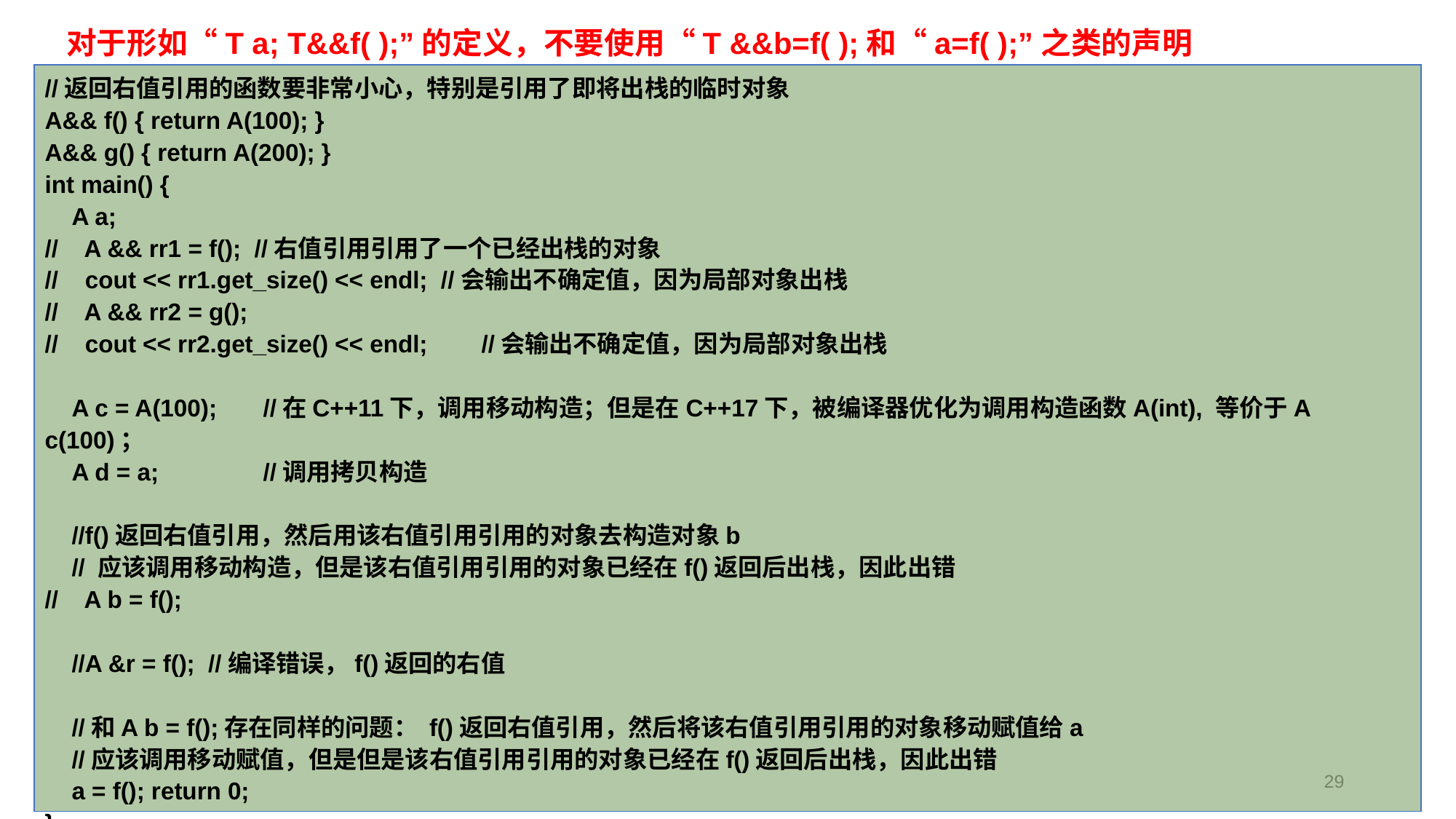

# 对于形如“T a; T&&f( );”的定义，不要使用“T &&b=f( );和“a=f( );”之类的声明
//返回右值引用的函数要非常小心，特别是引用了即将出栈的临时对象
A&& f() { return A(100); }
A&& g() { return A(200); }
int main() {
    A a;
//    A && rr1 = f();  //右值引用引用了一个已经出栈的对象
//    cout << rr1.get_size() << endl;  //会输出不确定值，因为局部对象出栈
//    A && rr2 = g();
//    cout << rr2.get_size() << endl;	//会输出不确定值，因为局部对象出栈

    A c = A(100);	//在C++11下，调用移动构造；但是在C++17下，被编译器优化为调用构造函数A(int), 等价于A c(100)；
    A d = a;	//调用拷贝构造

    //f()返回右值引用，然后用该右值引用引用的对象去构造对象b
    // 应该调用移动构造，但是该右值引用引用的对象已经在f()返回后出栈，因此出错
//    A b = f();

    //A &r = f();  //编译错误，f()返回的右值

    //和A b = f();存在同样的问题： f()返回右值引用，然后将该右值引用引用的对象移动赋值给a
    //应该调用移动赋值，但是但是该右值引用引用的对象已经在f()返回后出栈，因此出错
    a = f(); return 0;
}

29